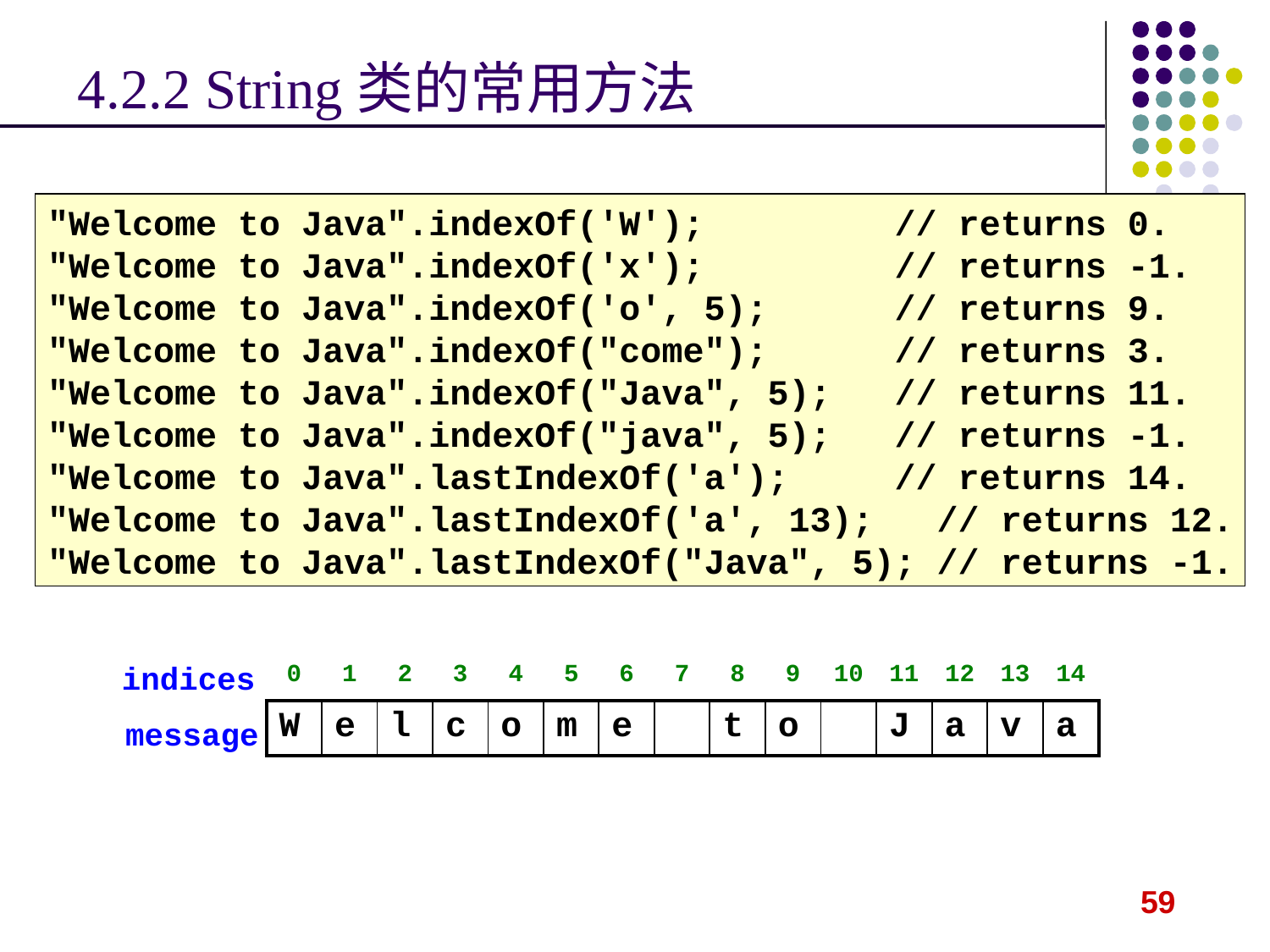

4.2.2 String类的常用方法
"Welcome to Java".indexOf('W');         // returns 0.
"Welcome to Java".indexOf('x');         // returns -1.
"Welcome to Java".indexOf('o', 5);      // returns 9.
"Welcome to Java".indexOf("come");      // returns 3.
"Welcome to Java".indexOf("Java", 5);   // returns 11.
"Welcome to Java".indexOf("java", 5);   // returns -1.
"Welcome to Java".lastIndexOf('a');     // returns 14.
"Welcome to Java".lastIndexOf('a', 13);   // returns 12.
"Welcome to Java".lastIndexOf("Java", 5); // returns -1.
indices
| 0 | 1 | 2 | 3 | 4 | 5 | 6 | 7 | 8 | 9 | 10 | 11 | 12 | 13 | 14 |
| --- | --- | --- | --- | --- | --- | --- | --- | --- | --- | --- | --- | --- | --- | --- |
| W | e | l | c | o | m | e |  | t | o |  | J | a | v | a |
| --- | --- | --- | --- | --- | --- | --- | --- | --- | --- | --- | --- | --- | --- | --- |
message